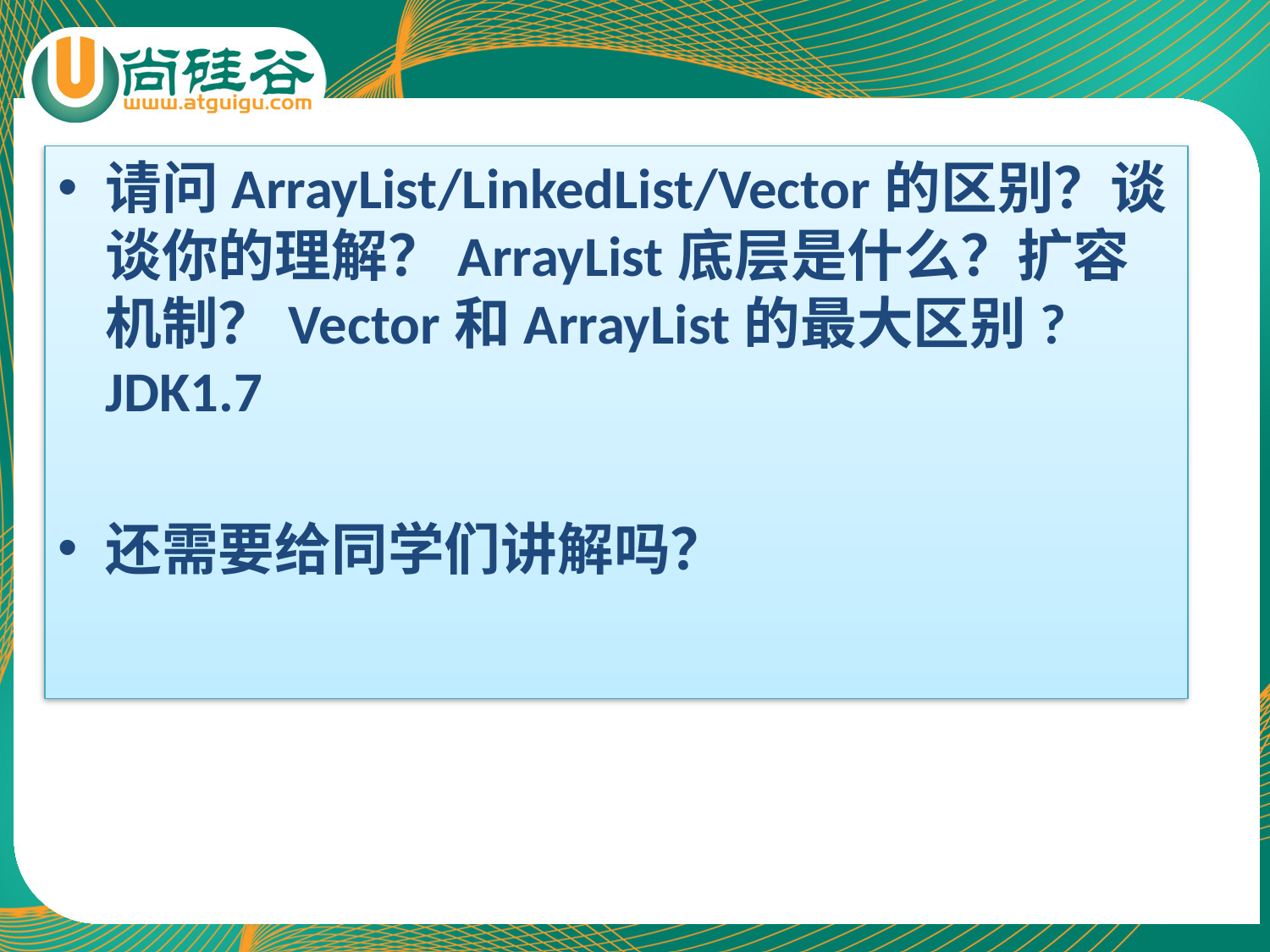

请问ArrayList/LinkedList/Vector的区别？谈谈你的理解？ArrayList底层是什么？扩容机制？Vector和ArrayList的最大区别? JDK1.7

还需要给同学们讲解吗？